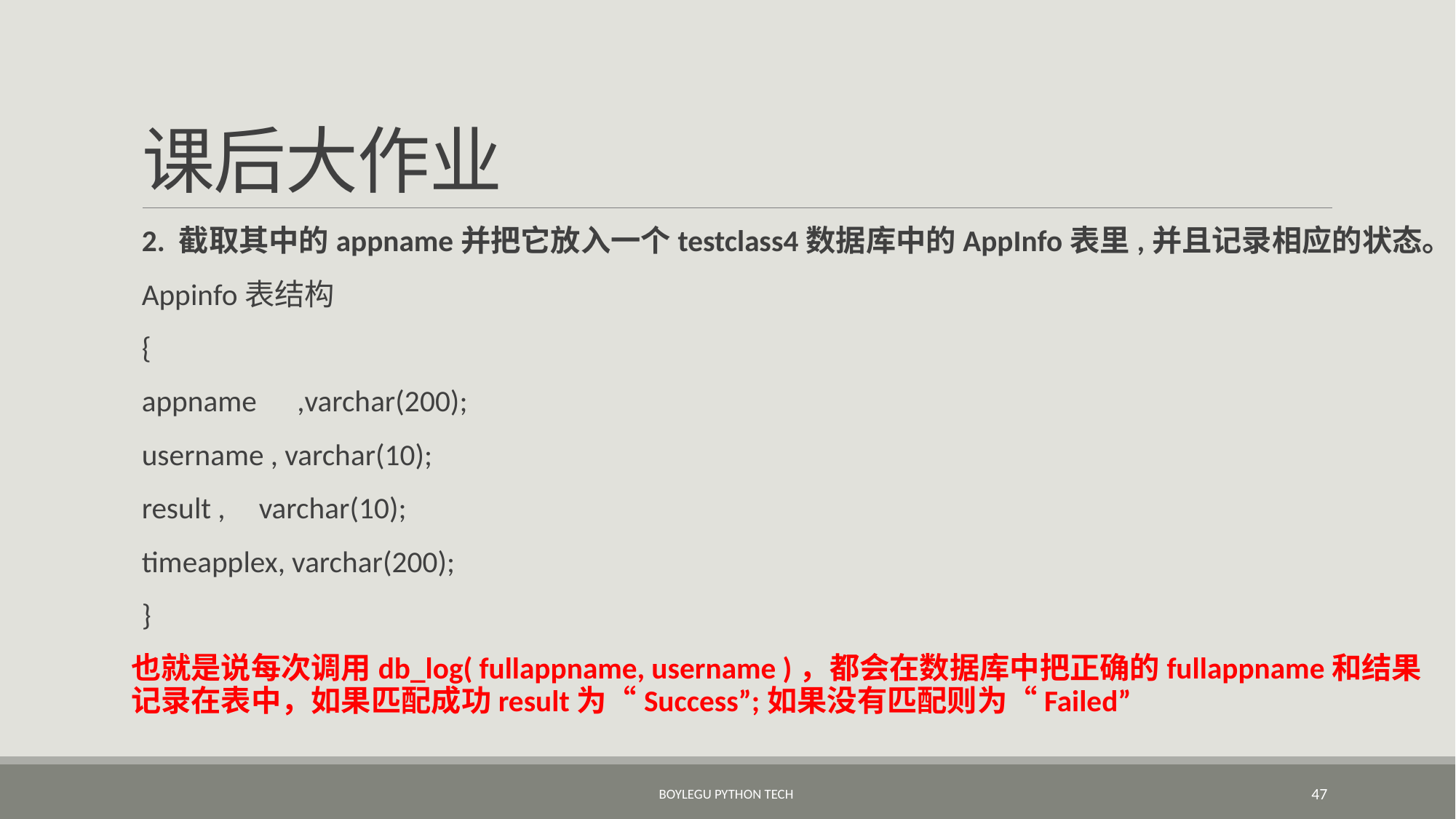

# 课后大作业
2. 截取其中的appname并把它放入一个testclass4数据库中的AppInfo表里,并且记录相应的状态。
Appinfo表结构
{
appname      ,varchar(200);
username , varchar(10);
result ,     varchar(10);
timeapplex, varchar(200);
}
也就是说每次调用db_log( fullappname, username )，都会在数据库中把正确的fullappname和结果记录在表中，如果匹配成功result为“Success”;如果没有匹配则为“Failed”

BoyleGu Python Tech
47